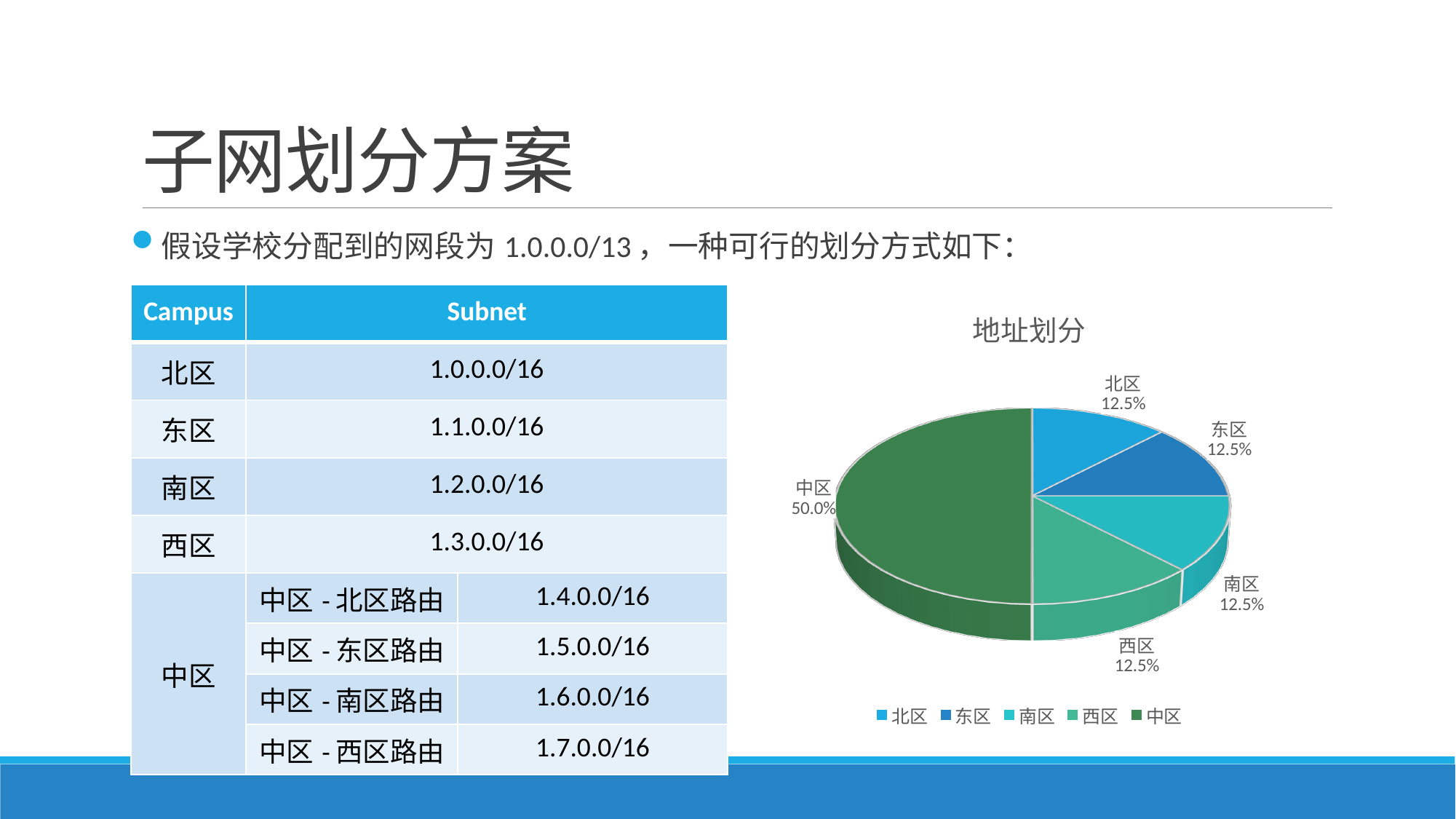

# 子网划分方案
假设学校分配到的网段为1.0.0.0/13，一种可行的划分方式如下：
| Campus | Subnet |  |
| --- | --- | --- |
| 北区 | 1.0.0.0/16 |  |
| 东区 | 1.1.0.0/16 |  |
| 南区 | 1.2.0.0/16 |  |
| 西区 | 1.3.0.0/16 |  |
| 中区 | 中区-北区路由 | 1.4.0.0/16 |
|  | 中区-东区路由 | 1.5.0.0/16 |
|  | 中区-南区路由 | 1.6.0.0/16 |
|  | 中区-西区路由 | 1.7.0.0/16 |

[unsupported chart]